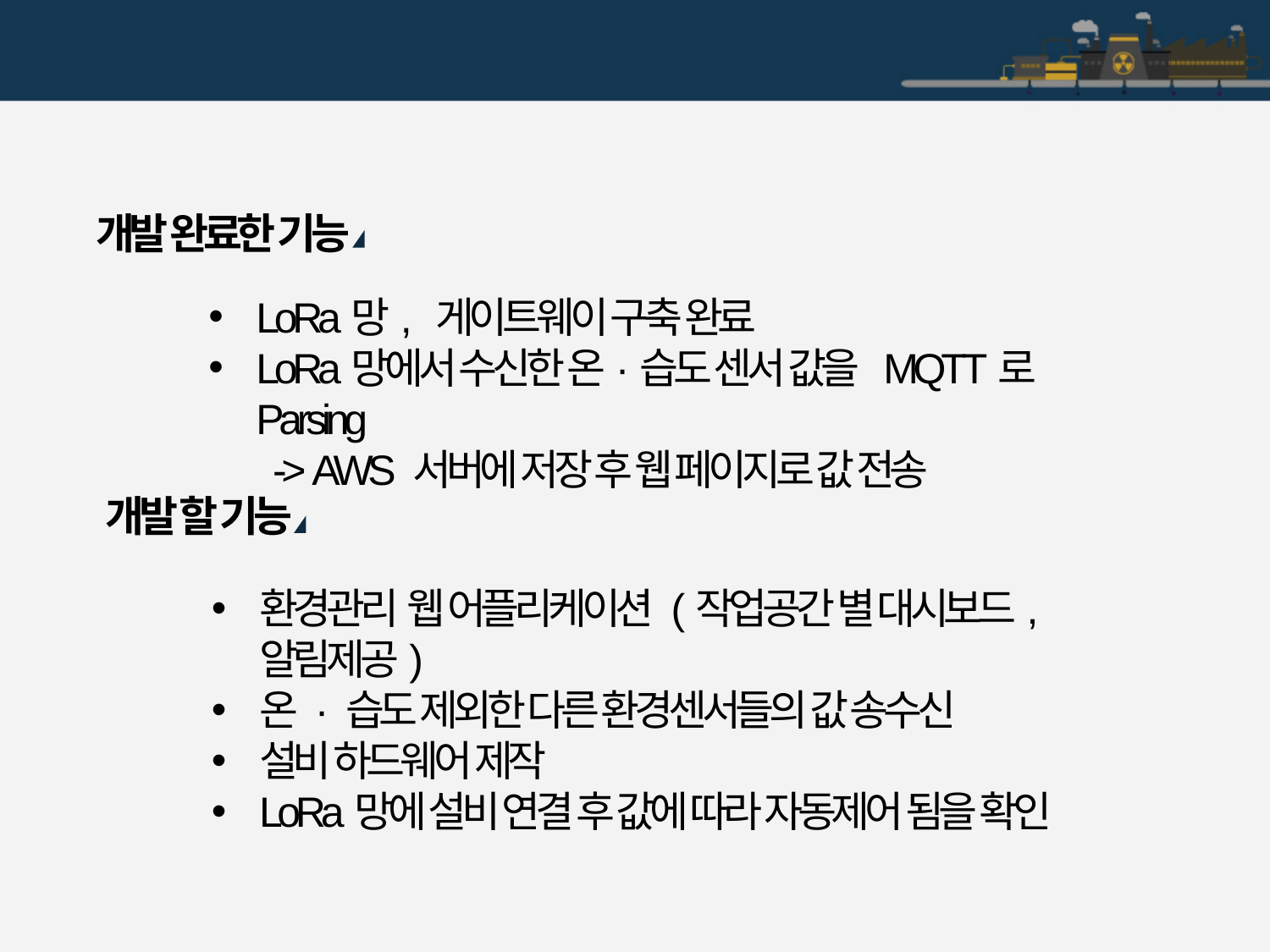

5  개발현황
개발 완료한 기능

LoRa망,  게이트웨이 구축 완료
LoRa망에서 수신한 온·습도 센서 값을  MQTT로 Parsing
         ->  AWS 서버에 저장 후 웹 페이지로 값 전송
개발 할 기능

환경관리  웹 어플리케이션 (작업공간 별 대시보드,  알림제공)
온 · 습도 제외한 다른 환경센서들의 값 송수신
설비 하드웨어 제작
LoRa망에 설비 연결 후 값에 따라 자동제어 됨을 확인